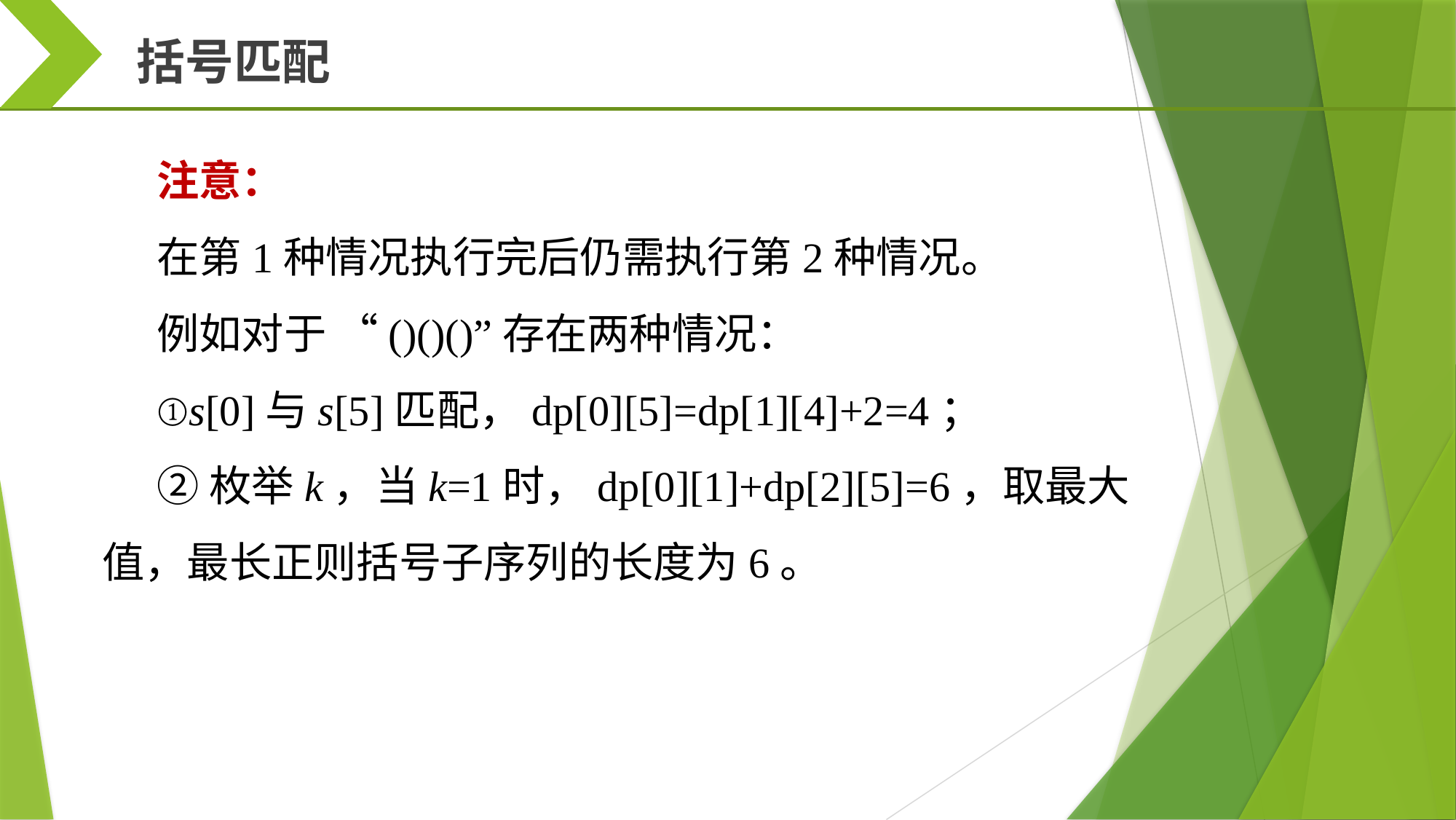

括号匹配
注意：
在第1种情况执行完后仍需执行第2种情况。
例如对于 “()()()”存在两种情况：
①s[0]与s[5]匹配，dp[0][5]=dp[1][4]+2=4；
②枚举k，当k=1时，dp[0][1]+dp[2][5]=6，取最大值，最长正则括号子序列的长度为6。